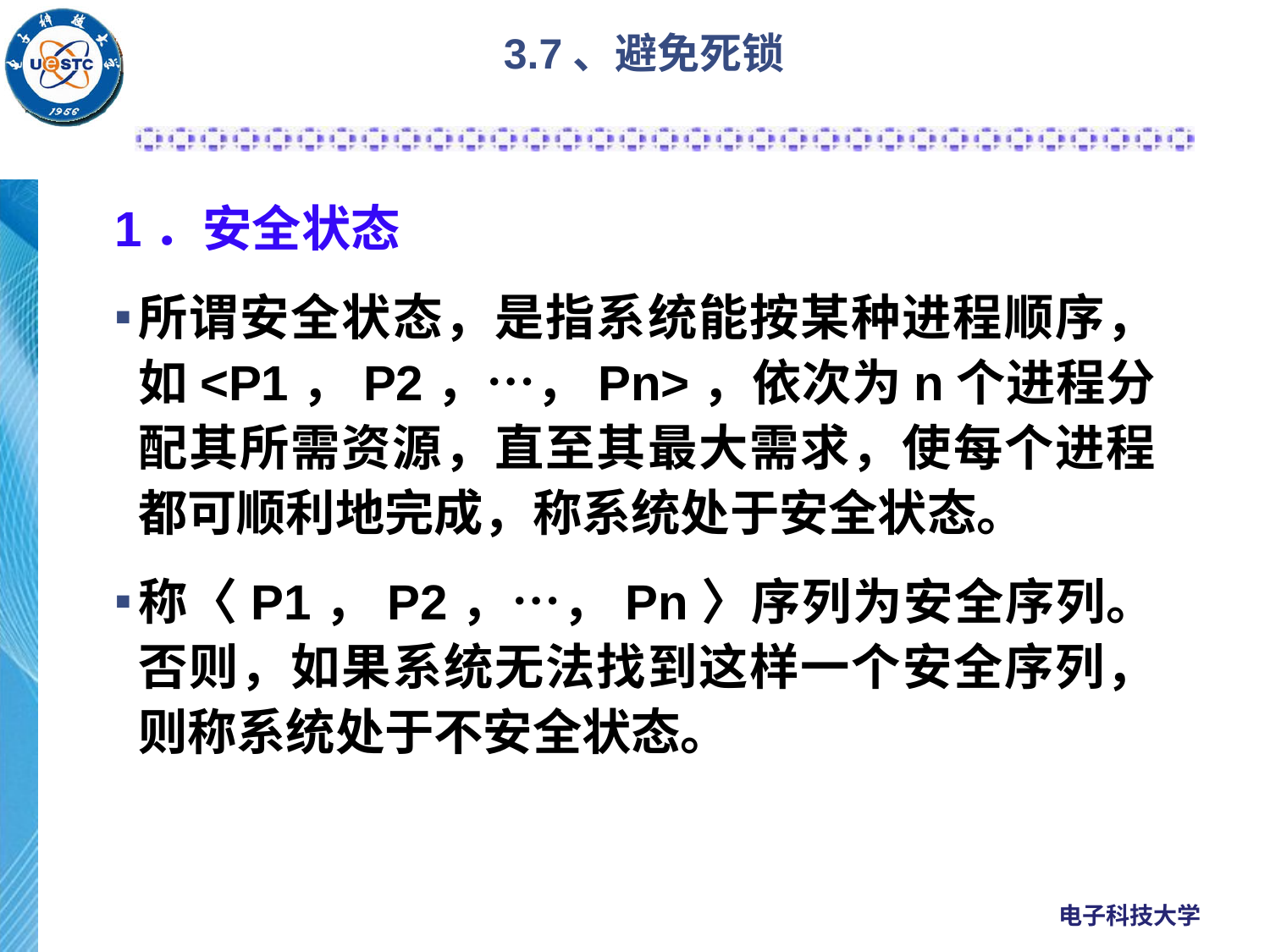

# 3.7、避免死锁
1．安全状态
所谓安全状态，是指系统能按某种进程顺序，如<P1，P2，…，Pn>，依次为n个进程分配其所需资源，直至其最大需求，使每个进程都可顺利地完成，称系统处于安全状态。
称〈P1，P2，…，Pn〉序列为安全序列。否则，如果系统无法找到这样一个安全序列，则称系统处于不安全状态。